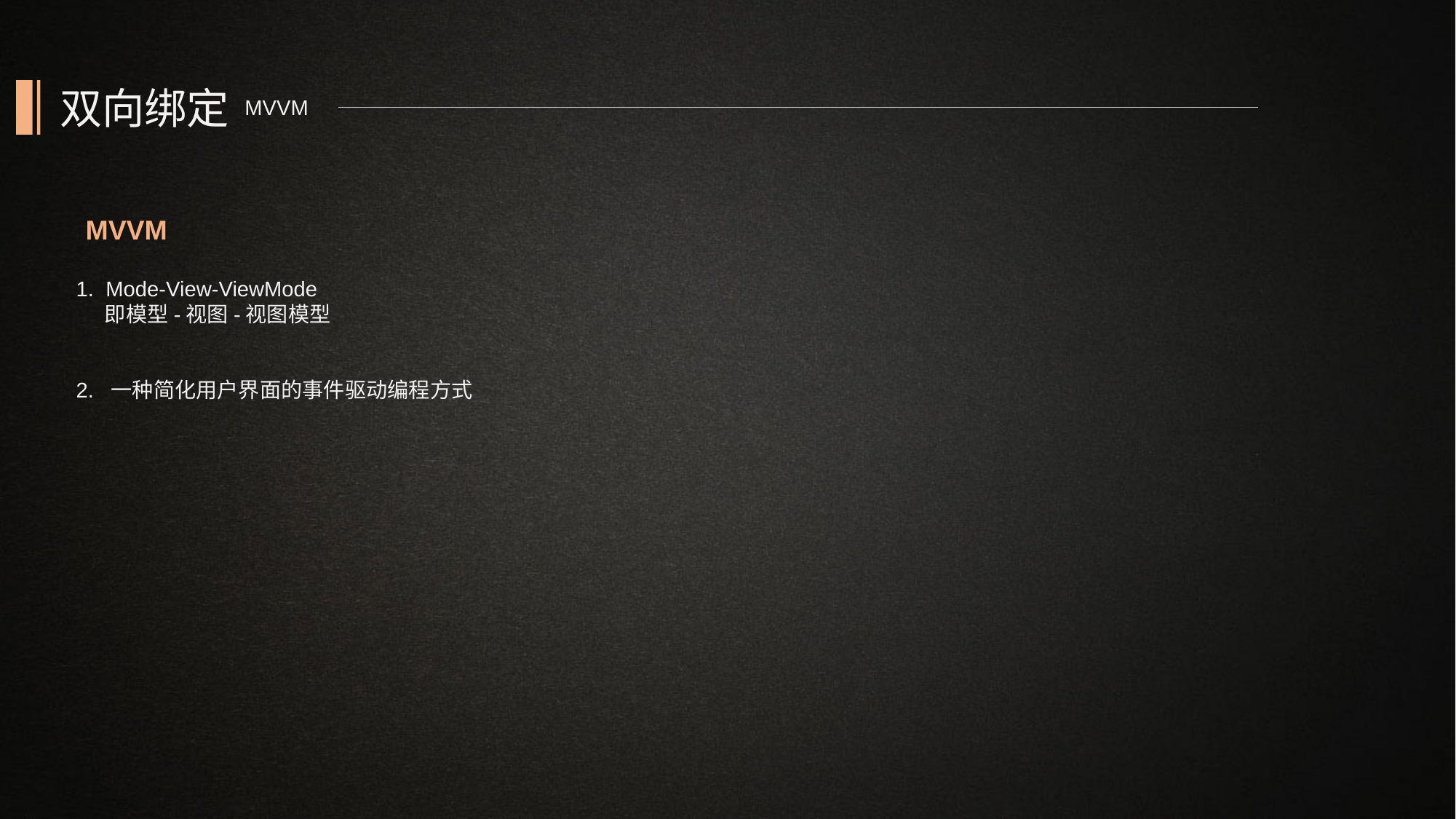

双向绑定
MVVM

MVVM
1.  Mode-View-ViewMode
     即模型-视图-视图模型

2.  一种简化用户界面的事件驱动编程方式